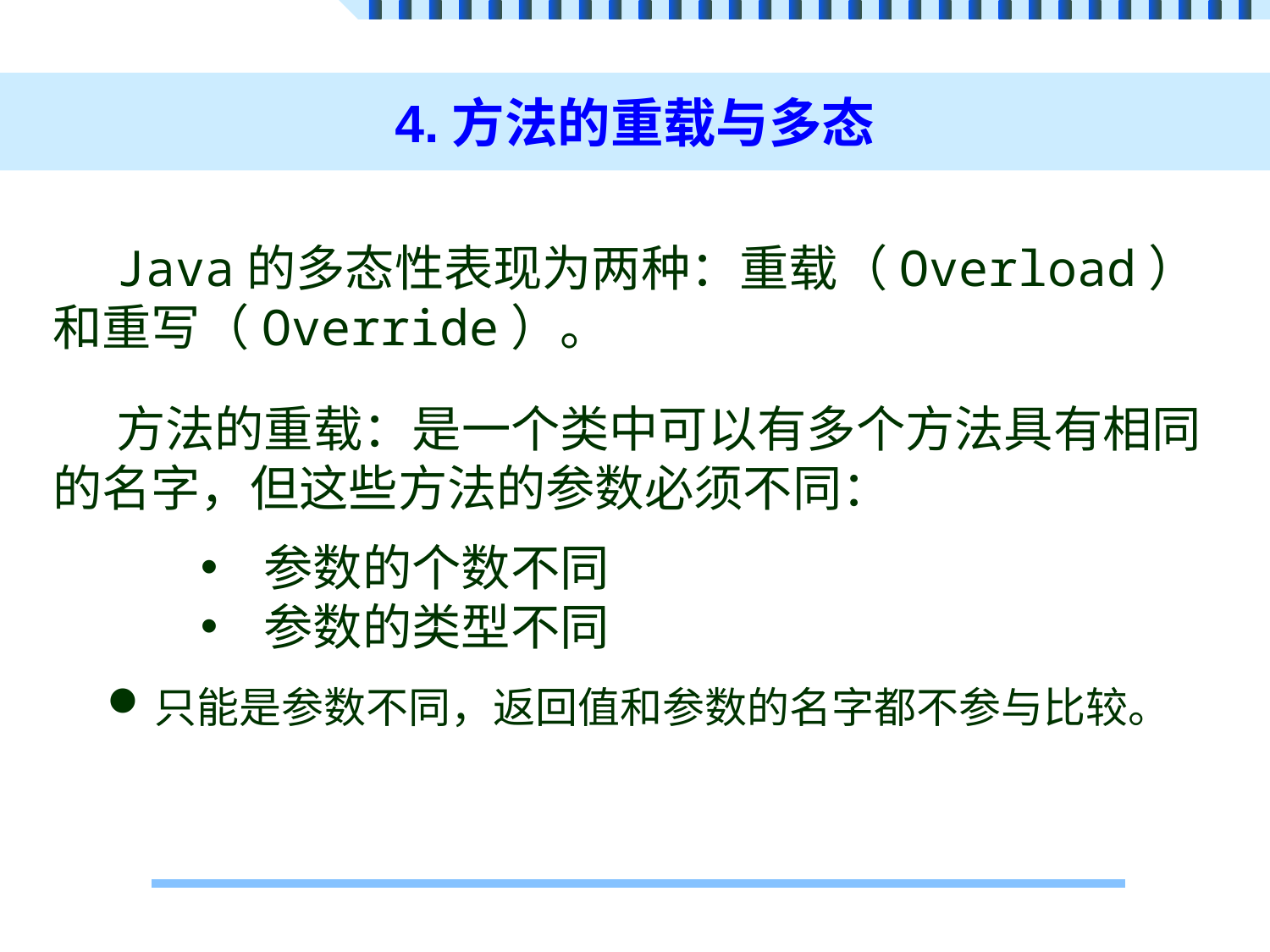

# 4.方法的重载与多态
Java的多态性表现为两种：重载（Overload）和重写（Override）。
方法的重载：是一个类中可以有多个方法具有相同的名字，但这些方法的参数必须不同：
参数的个数不同
参数的类型不同
只能是参数不同，返回值和参数的名字都不参与比较。